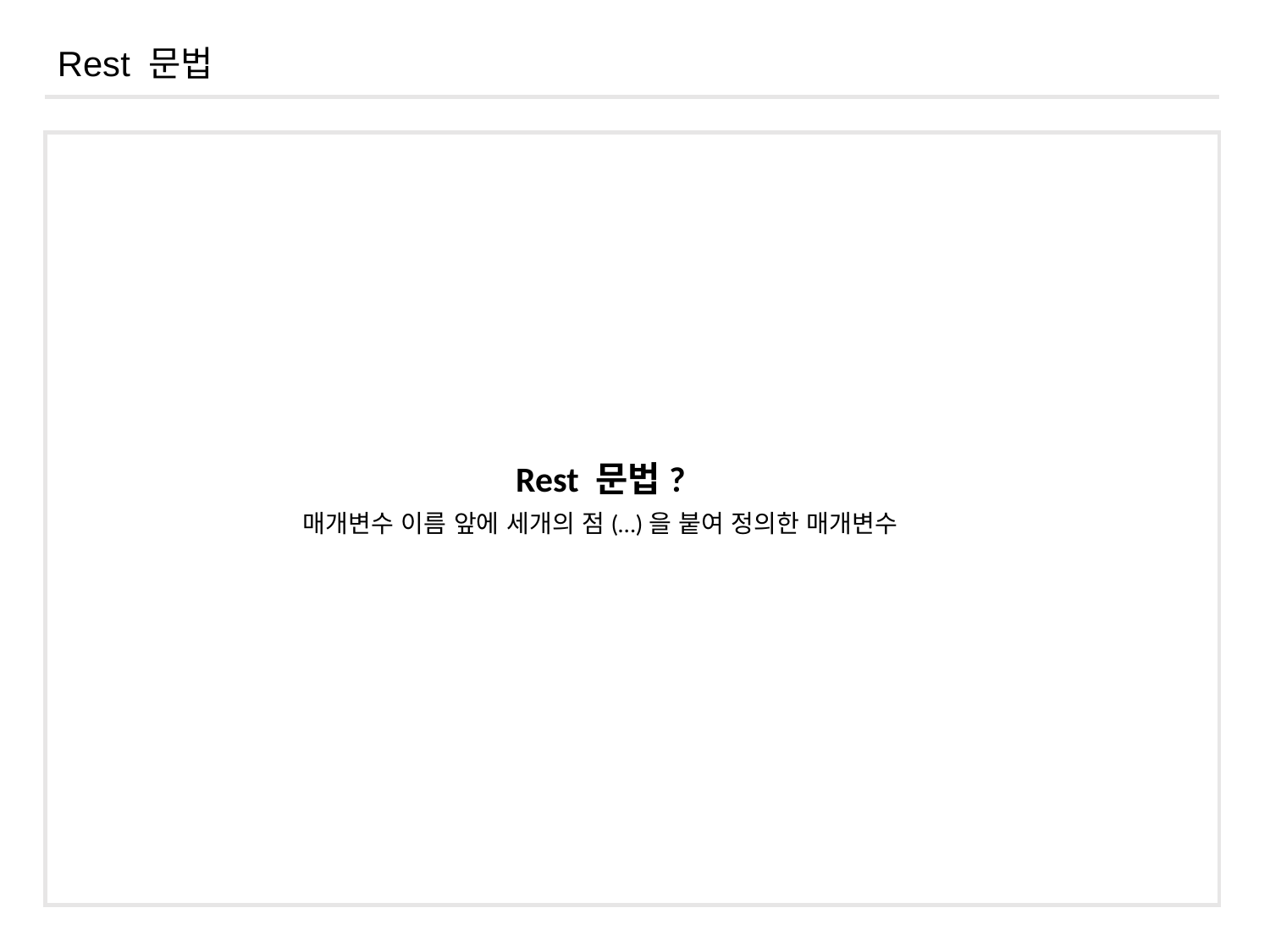

Rest 문법

Rest 문법?
매개변수 이름 앞에 세개의 점(…)을 붙여 정의한 매개변수